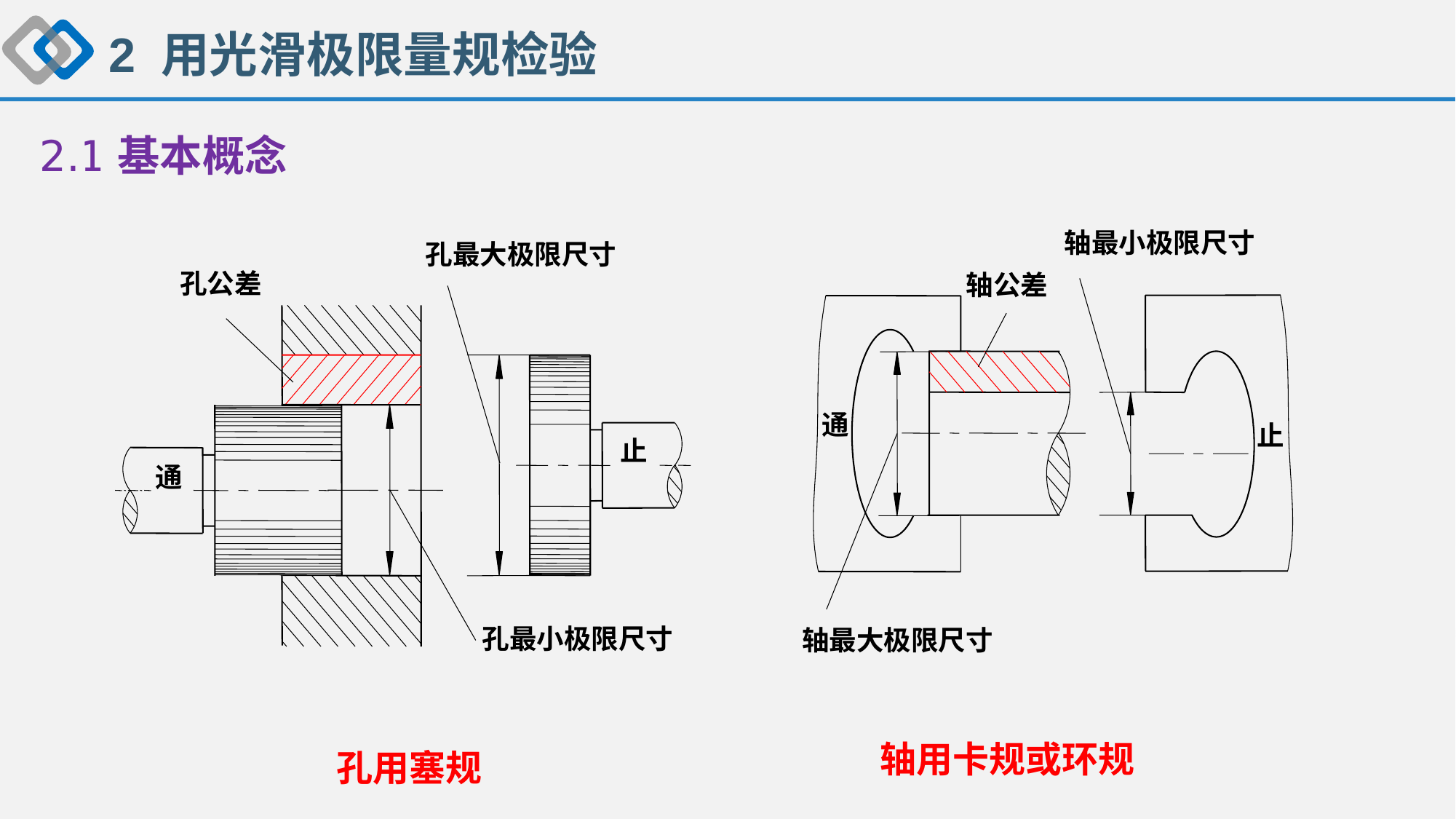

2 用光滑极限量规检验
2.1基本概念
轴最小极限尺寸

止

孔最大极限尺寸

止

孔公差

通

孔最小极限尺寸

轴公差

通

轴最大极限尺寸
 孔用塞规
轴用卡规或环规